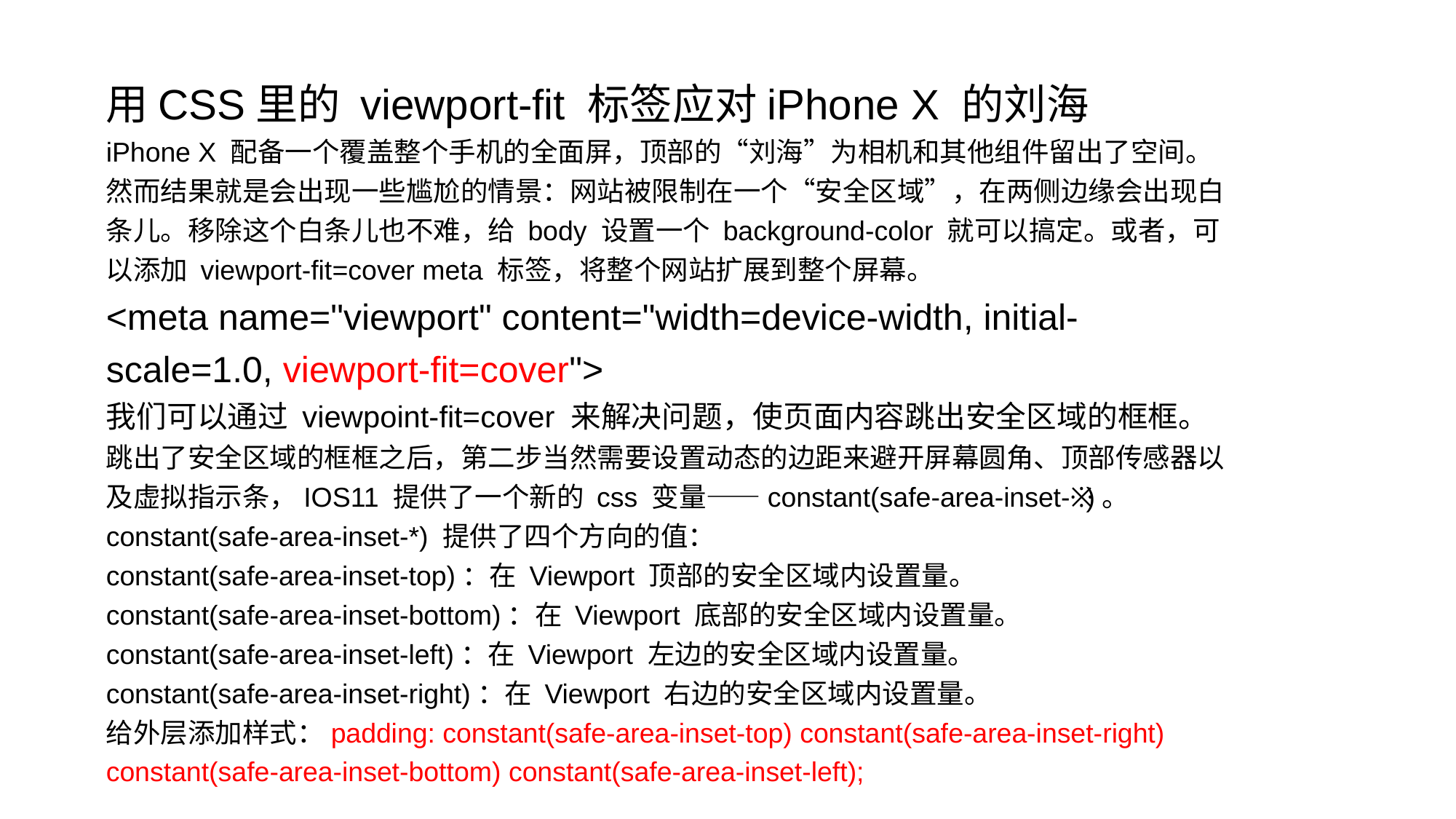

# 内容提要
用CSS里的 viewport-fit 标签应对iPhone X 的刘海
iPhone X 配备一个覆盖整个手机的全面屏，顶部的“刘海”为相机和其他组件留出了空间。然而结果就是会出现一些尴尬的情景：网站被限制在一个“安全区域”，在两侧边缘会出现白条儿。移除这个白条儿也不难，给 body 设置一个 background-color 就可以搞定。或者，可以添加 viewport-fit=cover meta 标签，将整个网站扩展到整个屏幕。
<meta name="viewport" content="width=device-width, initial-scale=1.0, viewport-fit=cover">
我们可以通过 viewpoint-fit=cover 来解决问题，使页面内容跳出安全区域的框框。
跳出了安全区域的框框之后，第二步当然需要设置动态的边距来避开屏幕圆角、顶部传感器以及虚拟指示条，IOS11 提供了一个新的 css 变量——constant(safe-area-inset-※)。
constant(safe-area-inset-*) 提供了四个方向的值：
constant(safe-area-inset-top)：在 Viewport 顶部的安全区域内设置量。
constant(safe-area-inset-bottom)：在 Viewport 底部的安全区域内设置量。
constant(safe-area-inset-left)：在 Viewport 左边的安全区域内设置量。
constant(safe-area-inset-right)：在 Viewport 右边的安全区域内设置量。
给外层添加样式：padding: constant(safe-area-inset-top) constant(safe-area-inset-right) constant(safe-area-inset-bottom) constant(safe-area-inset-left);